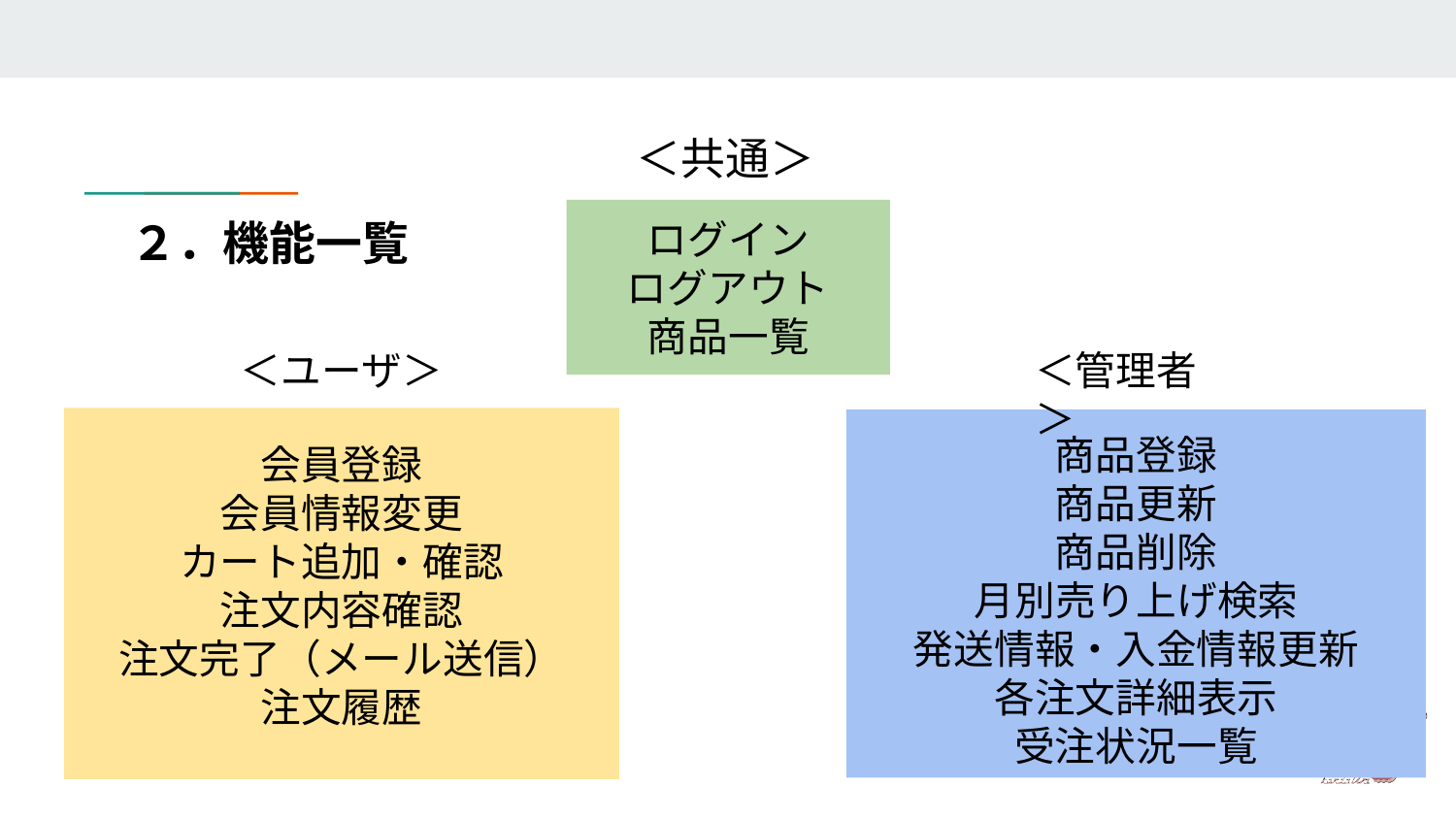

＜共通＞
# ２．機能一覧
ログイン
ログアウト
商品一覧
＜ユーザ＞
＜管理者＞
会員登録
会員情報変更
カート追加・確認
注文内容確認
注文完了（メール送信）
注文履歴

商品登録
商品更新
商品削除
月別売り上げ検索
発送情報・入金情報更新
各注文詳細表示
受注状況一覧